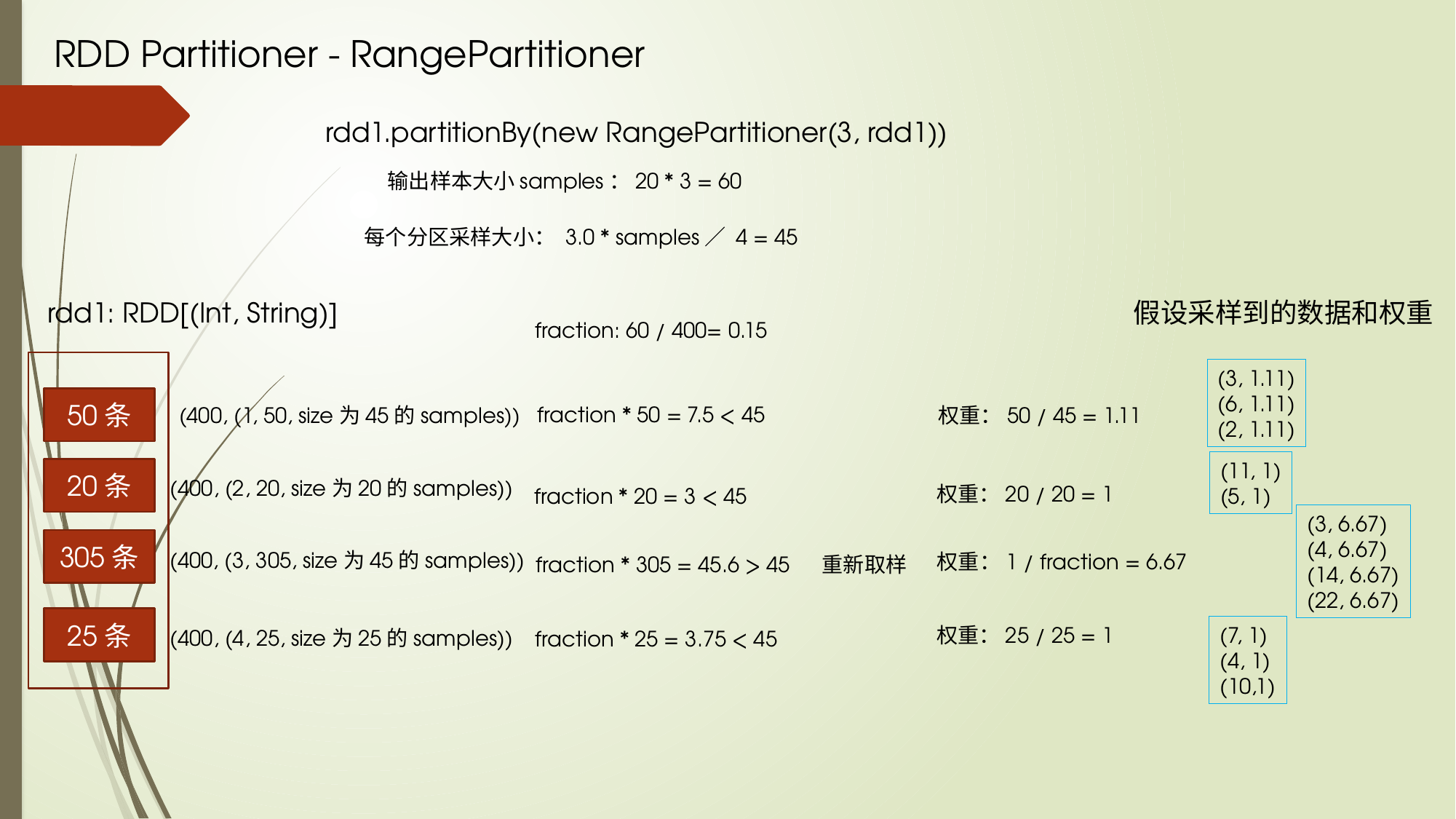

RDD Partitioner - RangePartitioner
rdd1.partitionBy(new RangePartitioner(3, rdd1))
输出样本大小samples：20 * 3 = 60
每个分区采样大小： 3.0 * samples／ 4 = 45
rdd1: RDD[(Int, String)]
假设采样到的数据和权重
fraction: 60 / 400= 0.15

(3, 1.11)
(6, 1.11)
(2, 1.11)
50条
fraction * 50 = 7.5 < 45
(400, (1, 50, size为45的samples))
权重：50 / 45 = 1.11
(11, 1)
(5, 1)
20条
(400, (2, 20, size为20的samples))
权重：20 / 20 = 1
fraction * 20 = 3 < 45
(3, 6.67)
(4, 6.67)
(14, 6.67)
(22, 6.67)
305条
(400, (3, 305, size为45的samples))
权重：1 / fraction = 6.67
fraction * 305 = 45.6 > 45
重新取样
25条
权重：25 / 25 = 1
(7, 1)
(4, 1)
(10,1)
(400, (4, 25, size为25的samples))
fraction * 25 = 3.75 < 45